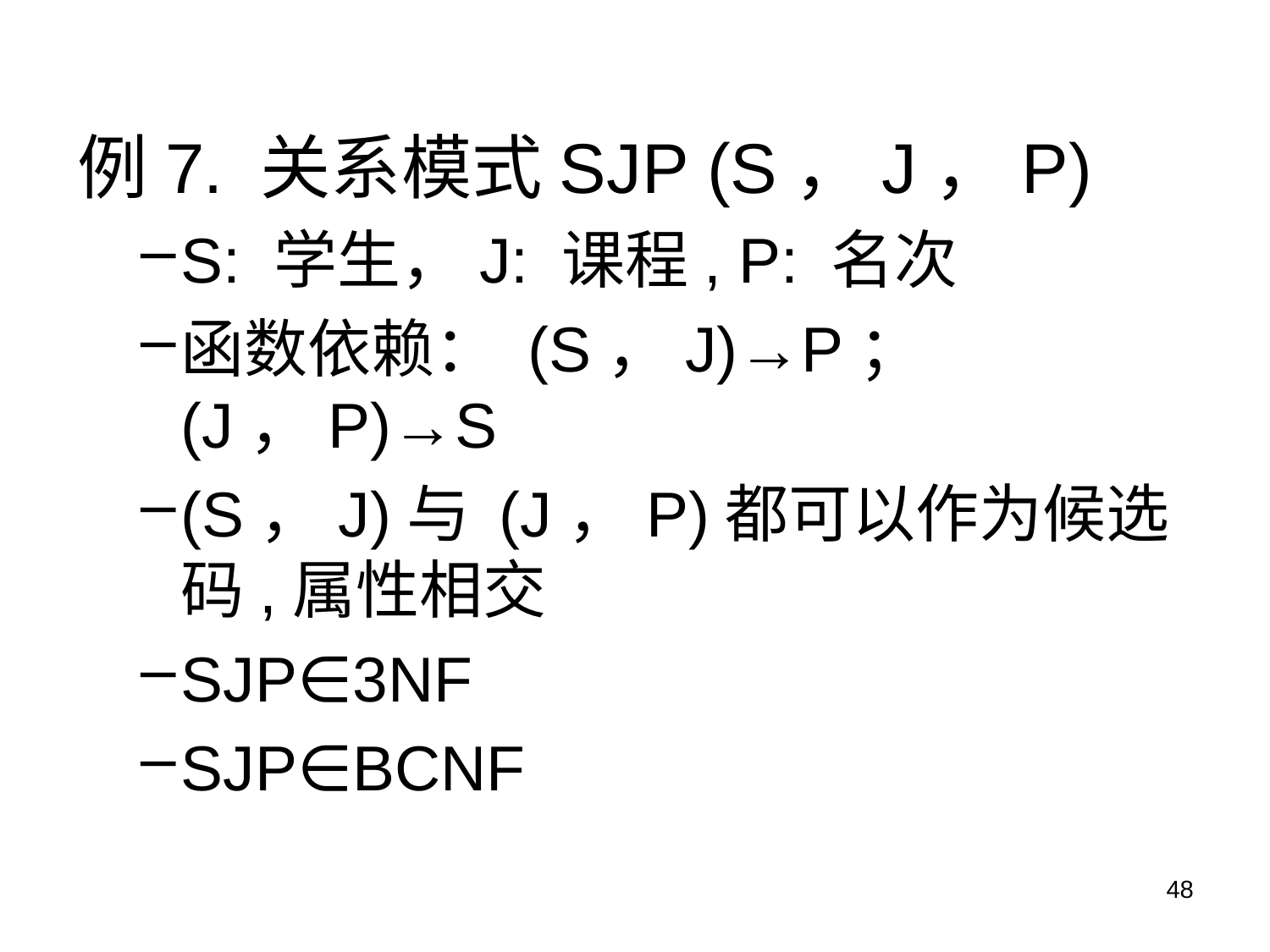

例7. 关系模式SJP (S，J，P)
S: 学生，J: 课程, P: 名次
函数依赖： (S，J)→P； (J，P)→S
(S，J)与 (J，P)都可以作为候选码,属性相交
SJP∈3NF
SJP∈BCNF

48